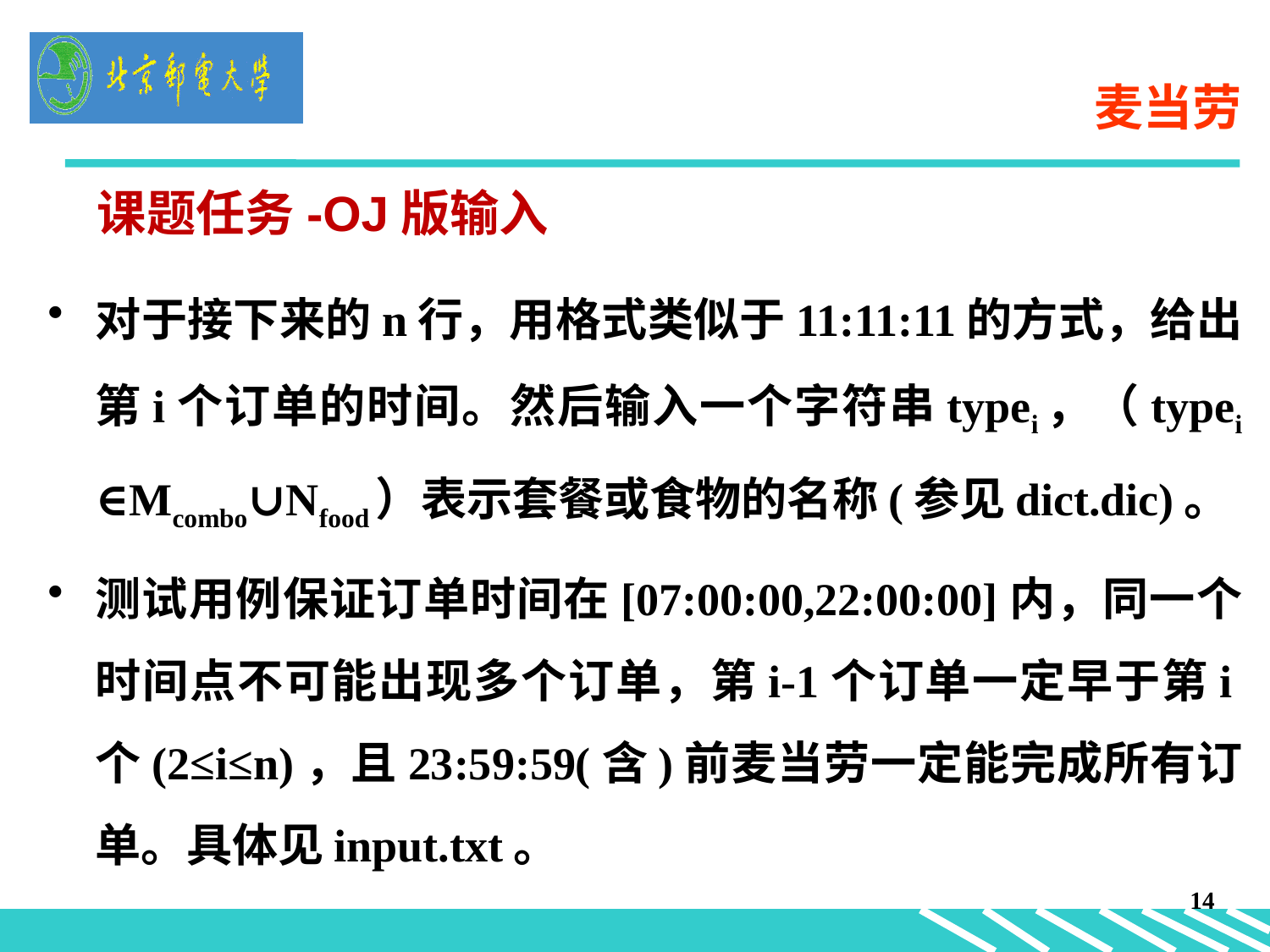

# 麦当劳
课题任务-OJ版输入
对于接下来的n行，用格式类似于11:11:11的方式，给出第i个订单的时间。然后输入一个字符串typei，（typei ∈Mcombo∪Nfood）表示套餐或食物的名称(参见dict.dic)。
测试用例保证订单时间在[07:00:00,22:00:00]内，同一个时间点不可能出现多个订单，第i-1个订单一定早于第i个(2≤i≤n)，且23:59:59(含)前麦当劳一定能完成所有订单。具体见input.txt。
14